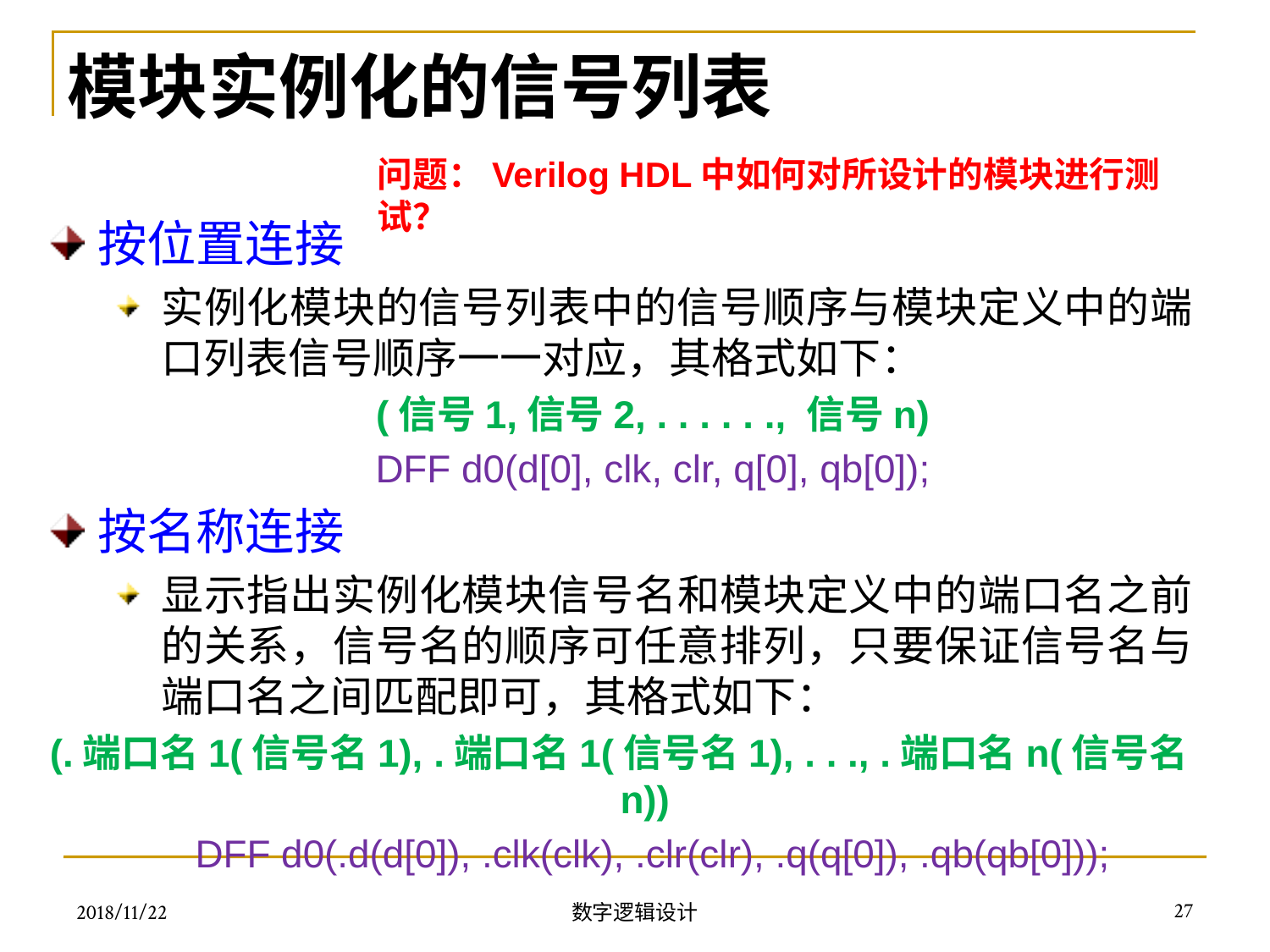

模块实例化的信号列表
问题：Verilog HDL中如何对所设计的模块进行测试？
按位置连接
实例化模块的信号列表中的信号顺序与模块定义中的端口列表信号顺序一一对应，其格式如下：
(信号1,信号2, . . . . . ., 信号n)
DFF d0(d[0], clk, clr, q[0], qb[0]);
按名称连接
显示指出实例化模块信号名和模块定义中的端口名之前的关系，信号名的顺序可任意排列，只要保证信号名与端口名之间匹配即可，其格式如下：
(.端口名1(信号名1), .端口名1(信号名1), . . ., .端口名n(信号名n))
DFF d0(.d(d[0]), .clk(clk), .clr(clr), .q(q[0]), .qb(qb[0]));
2018/11/22
27
数字逻辑设计